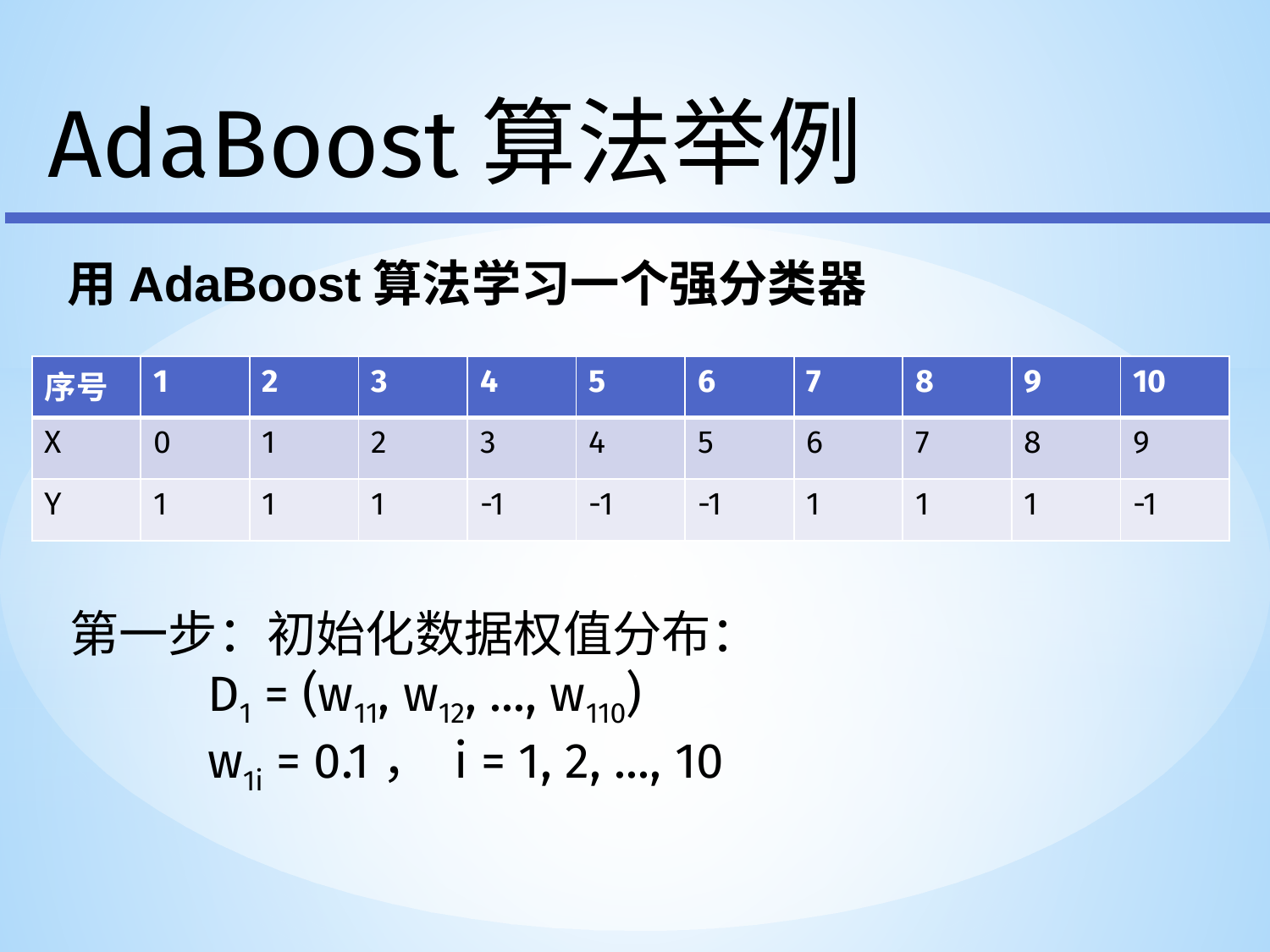

AdaBoost算法举例
用AdaBoost算法学习一个强分类器
| 序号 | 1 | 2 | 3 | 4 | 5 | 6 | 7 | 8 | 9 | 10 |
| --- | --- | --- | --- | --- | --- | --- | --- | --- | --- | --- |
| X | 0 | 1 | 2 | 3 | 4 | 5 | 6 | 7 | 8 | 9 |
| Y | 1 | 1 | 1 | -1 | -1 | -1 | 1 | 1 | 1 | -1 |
第一步：初始化数据权值分布：
D1 = (w11, w12, ..., w110)
w1i = 0.1， i = 1, 2, ..., 10